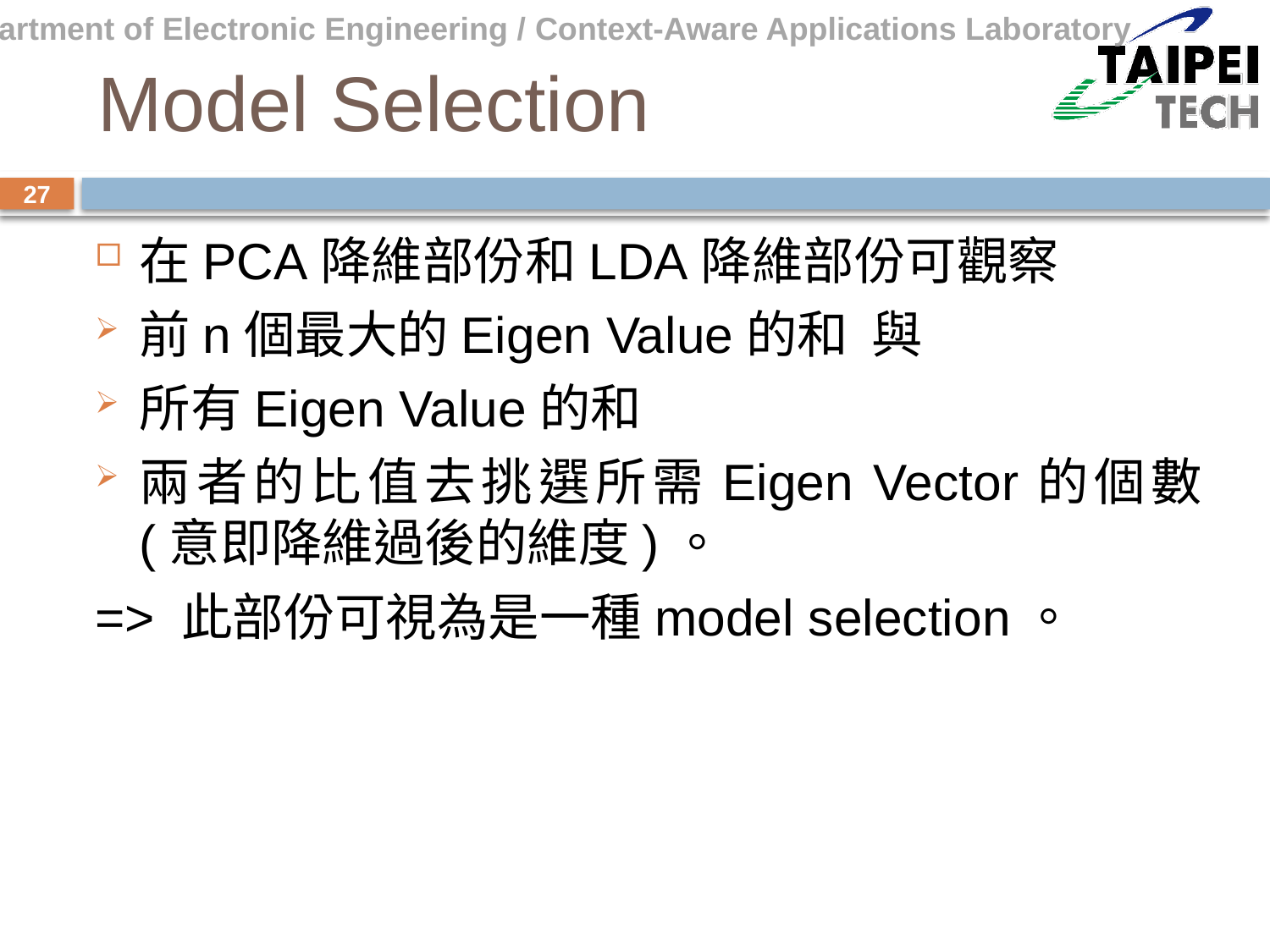

# Model Selection
27
在PCA降維部份和LDA降維部份可觀察
前n個最大的Eigen Value的和  與
所有Eigen Value的和
兩者的比值去挑選所需Eigen Vector的個數 (意即降維過後的維度)。
=> 此部份可視為是一種model selection。